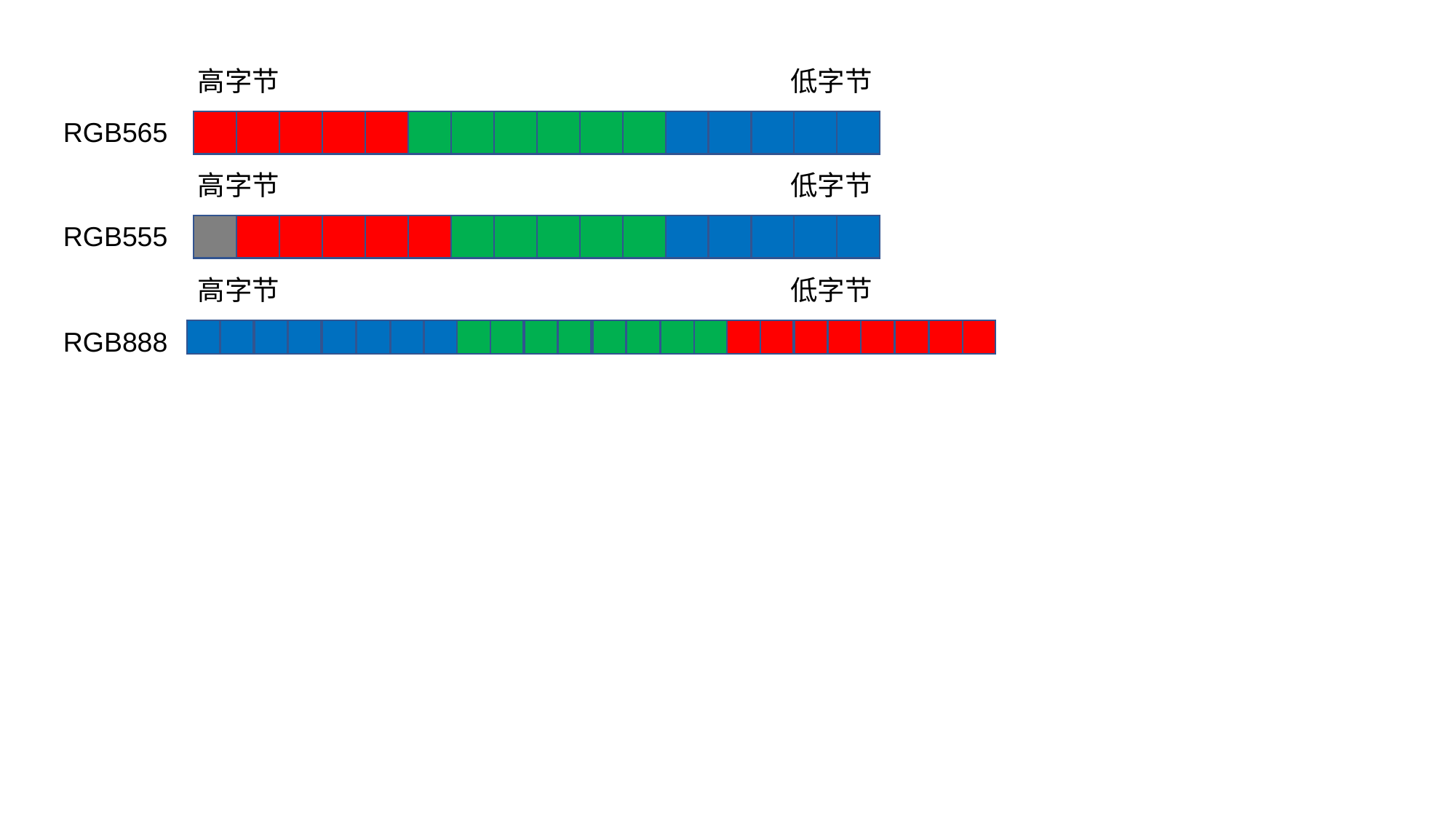

高字节
低字节
RGB565

高字节
低字节
RGB555

高字节
低字节
RGB888